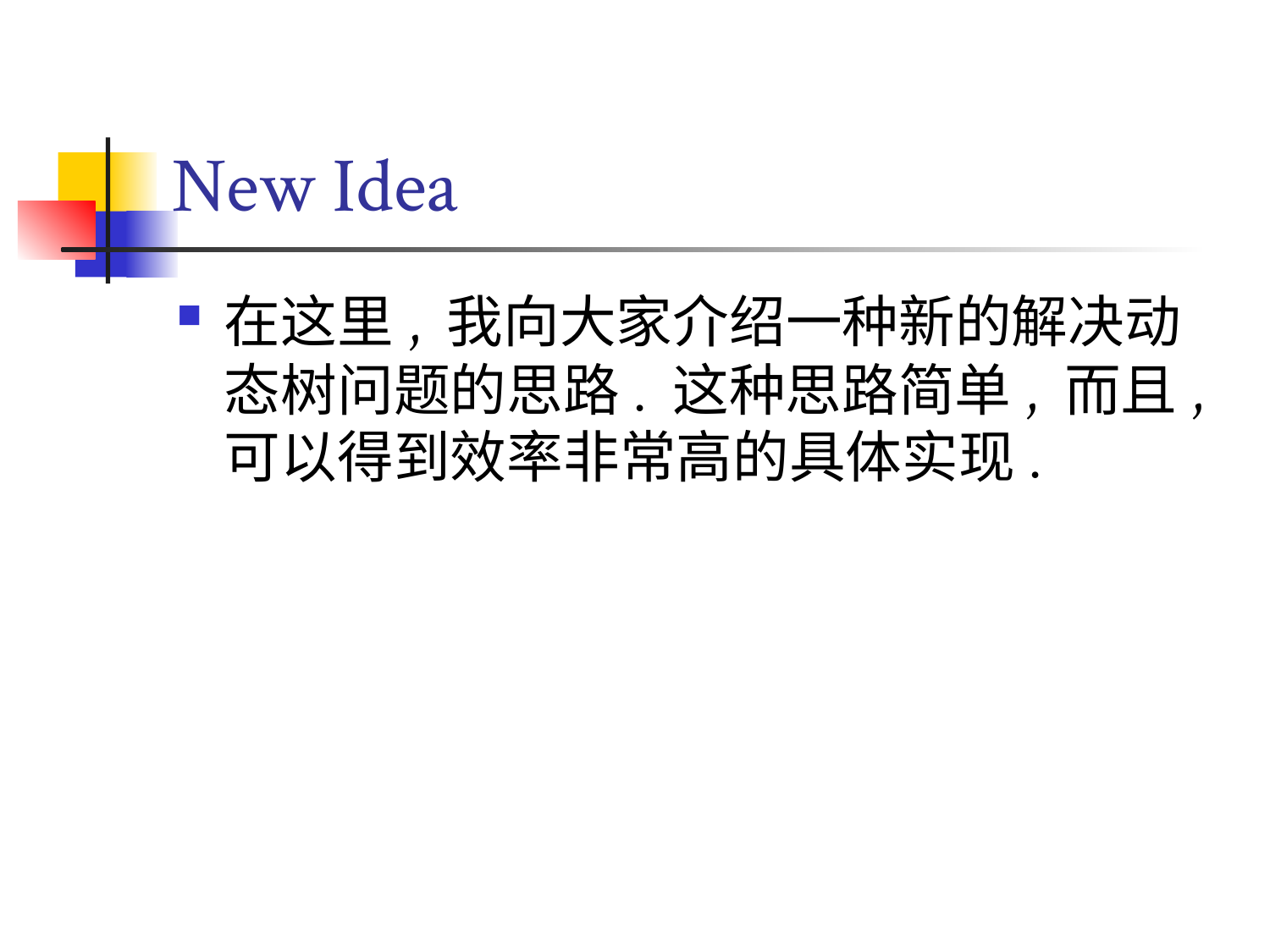

# New Idea
在这里, 我向大家介绍一种新的解决动态树问题的思路. 这种思路简单, 而且, 可以得到效率非常高的具体实现.